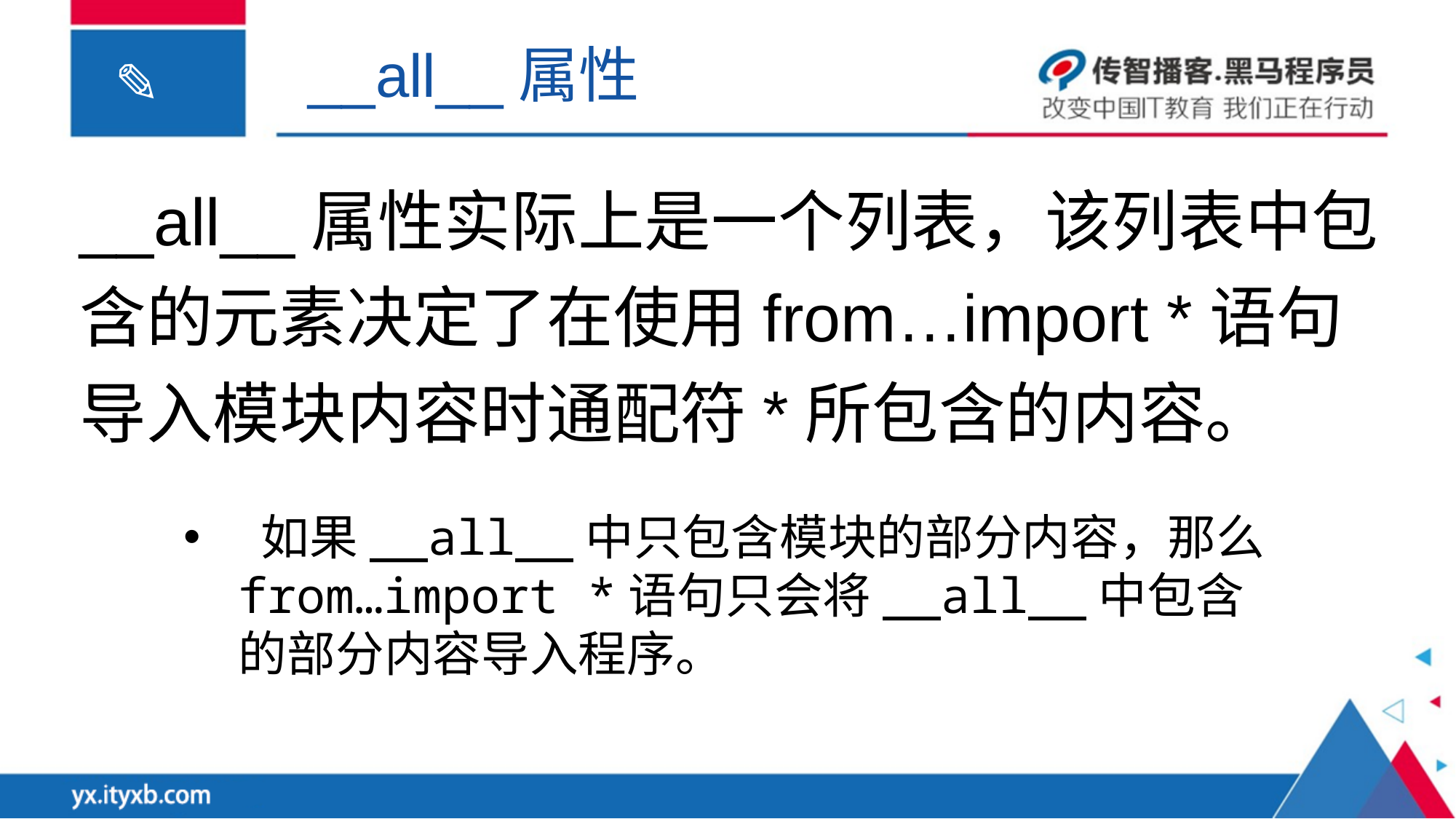

__all__属性
__all__属性实际上是一个列表，该列表中包含的元素决定了在使用from…import *语句导入模块内容时通配符*所包含的内容。
 如果__all__中只包含模块的部分内容，那么from…import *语句只会将__all__中包含的部分内容导入程序。